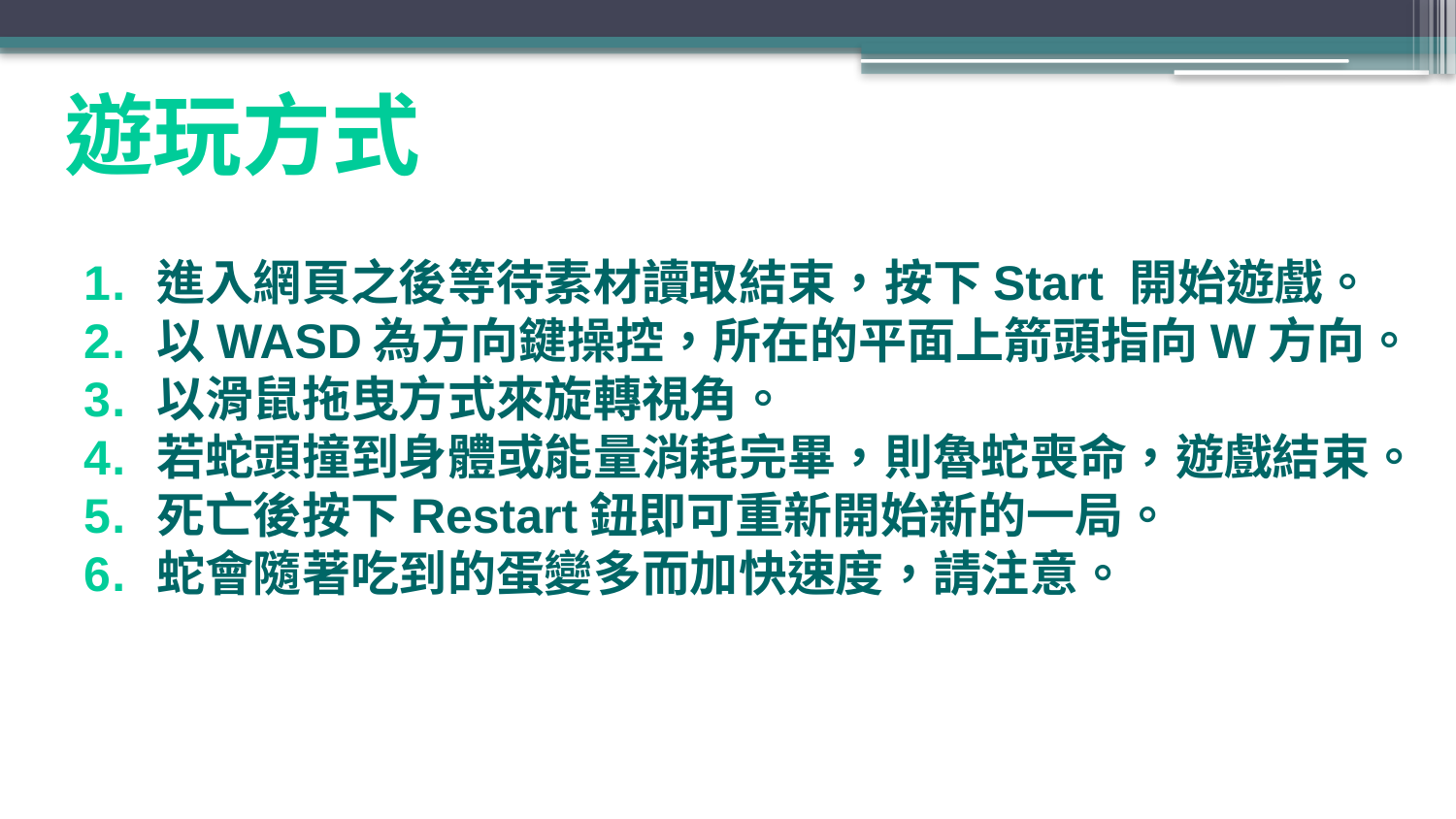

# 遊玩方式
進入網頁之後等待素材讀取結束，按下Start 開始遊戲。
以WASD為方向鍵操控，所在的平面上箭頭指向W方向。
以滑鼠拖曳方式來旋轉視角。
若蛇頭撞到身體或能量消耗完畢，則魯蛇喪命，遊戲結束。
死亡後按下Restart鈕即可重新開始新的一局。
蛇會隨著吃到的蛋變多而加快速度，請注意。